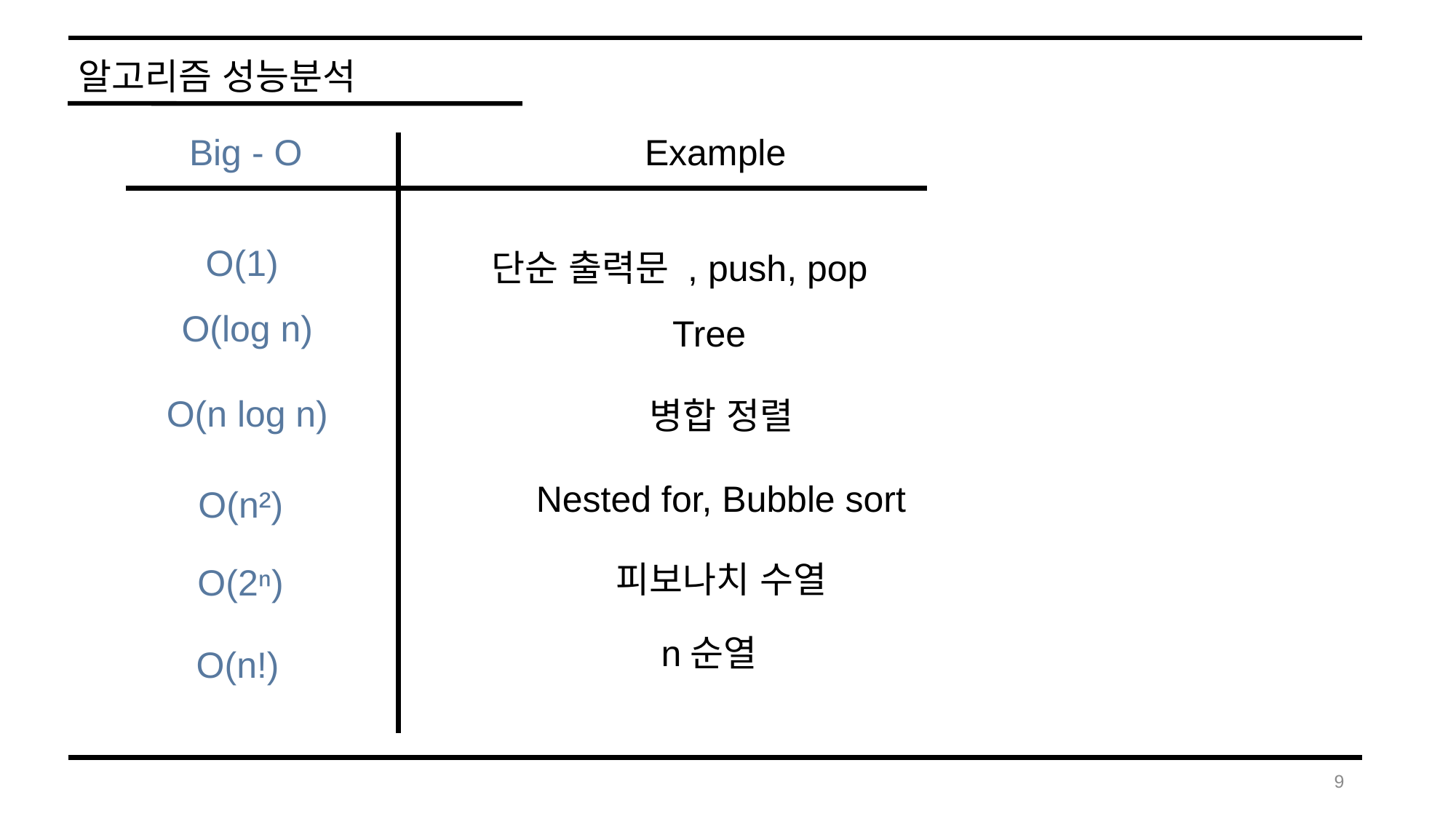

알고리즘 성능분석
Big - O
Example
O(1)
단순 출력문 , push, pop
O(log n)
Tree
O(n log n)
병합 정렬
Nested for, Bubble sort
O(n²)
피보나치 수열
O(2ⁿ)
n순열
O(n!)
9